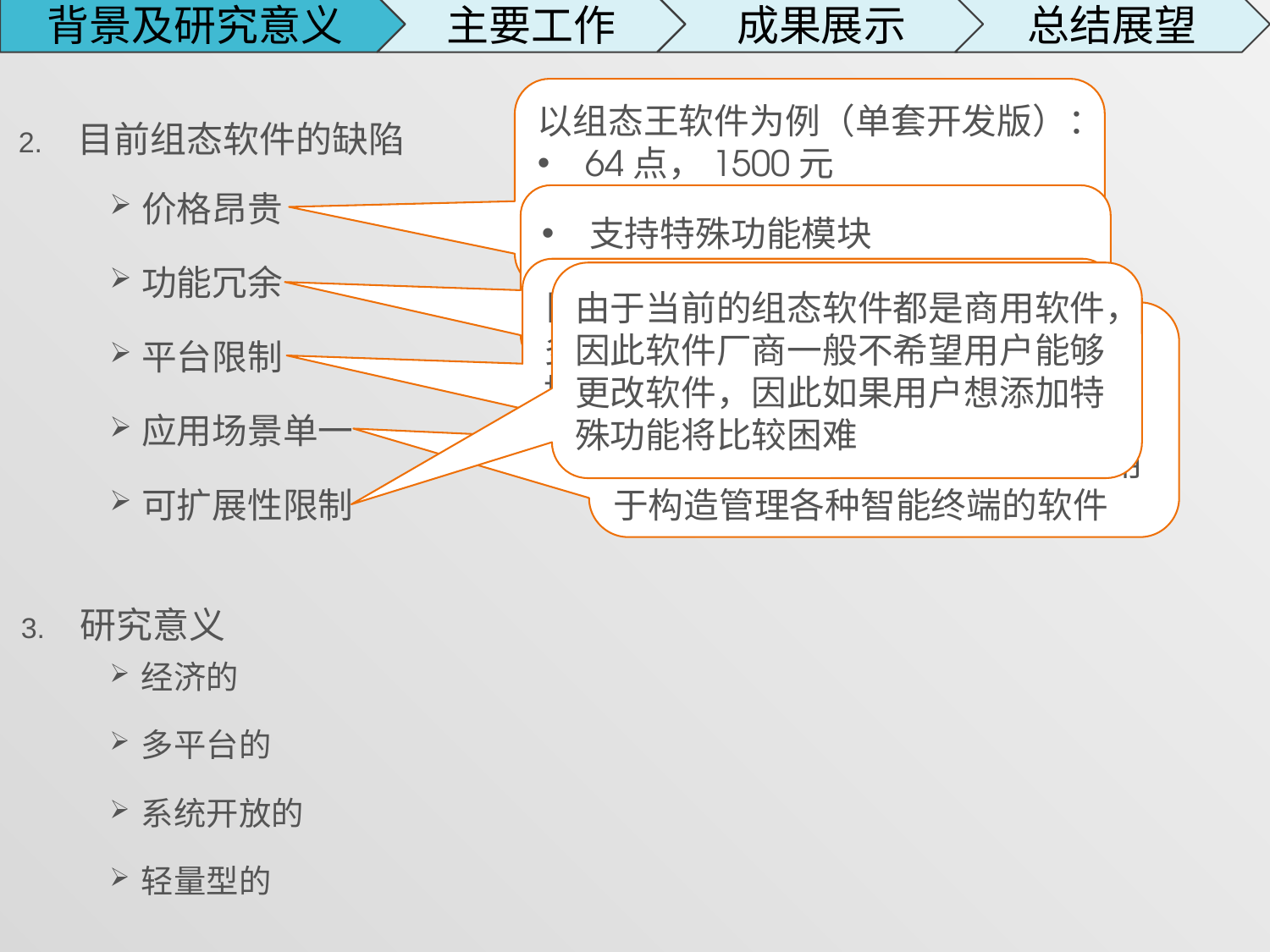

背景及研究意义
主要工作
成果展示
总结展望
目前组态软件的缺陷
以组态王软件为例（单套开发版）：
64点，1500元
512点，6600元
1024点，8850元
价格昂贵
功能冗余
平台限制
应用场景单一
可扩展性限制
支持特殊功能模块
支持多种脚本语言，比较复杂
功能过多，导致学习困难
目前，虽然各主流组态软件都在往多平台方向发展，但各个平台的支持功能却不一样（功能限制）
由于当前的组态软件都是商用软件，因此软件厂商一般不希望用户能够更改软件，因此如果用户想添加特殊功能将比较困难
目前主流的组态软件的应用场景仍然局限在工业控制领域，随着各种智能终端的使用，组态软件这种能够构造管理系统的软件非常适合用于构造管理各种智能终端的软件
研究意义
经济的
多平台的
系统开放的
轻量型的